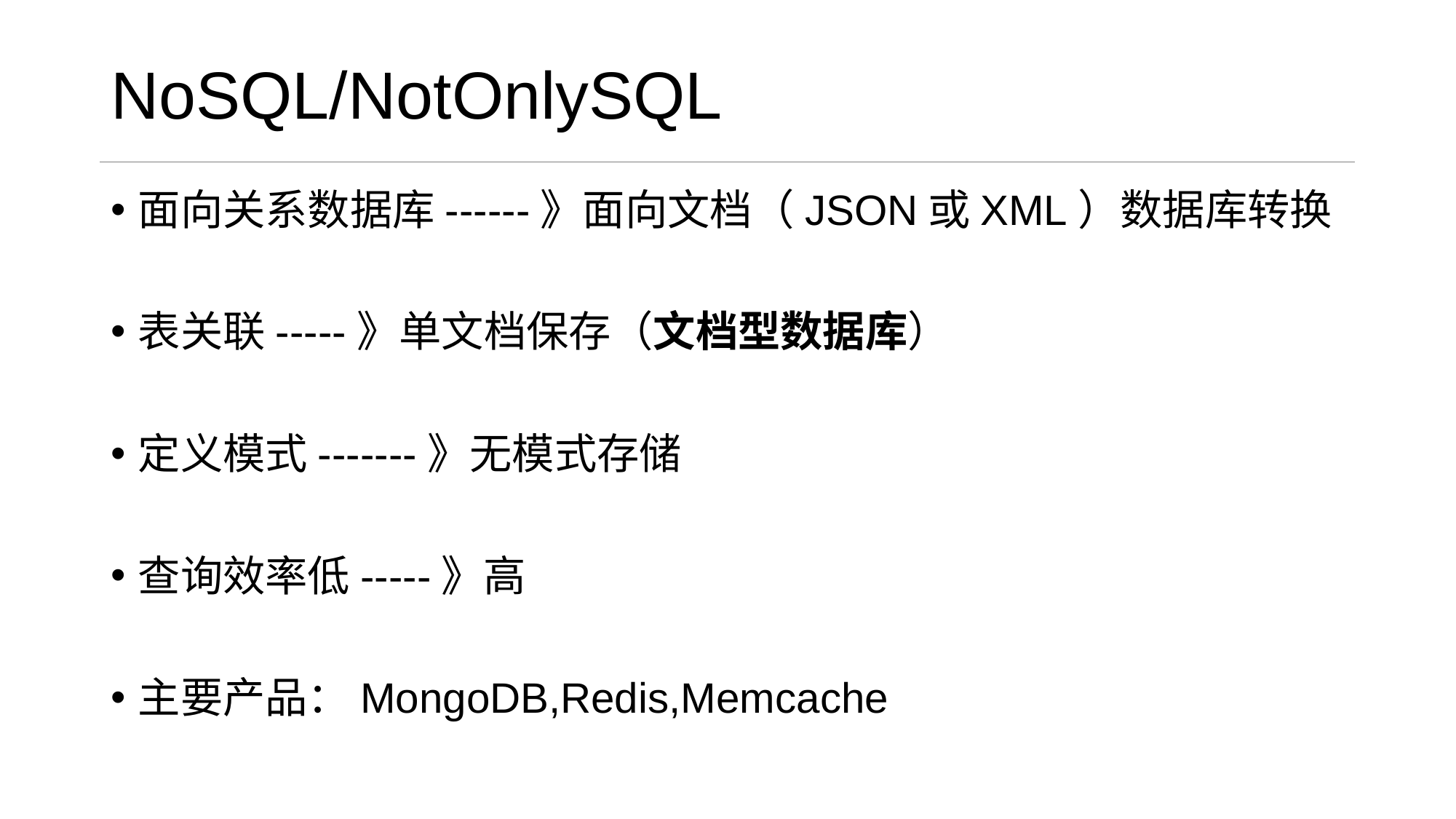

# NoSQL/NotOnlySQL
面向关系数据库------》面向文档（JSON或XML）数据库转换

表关联-----》单文档保存（文档型数据库）

定义模式-------》无模式存储

查询效率低-----》高

主要产品：MongoDB,Redis,Memcache